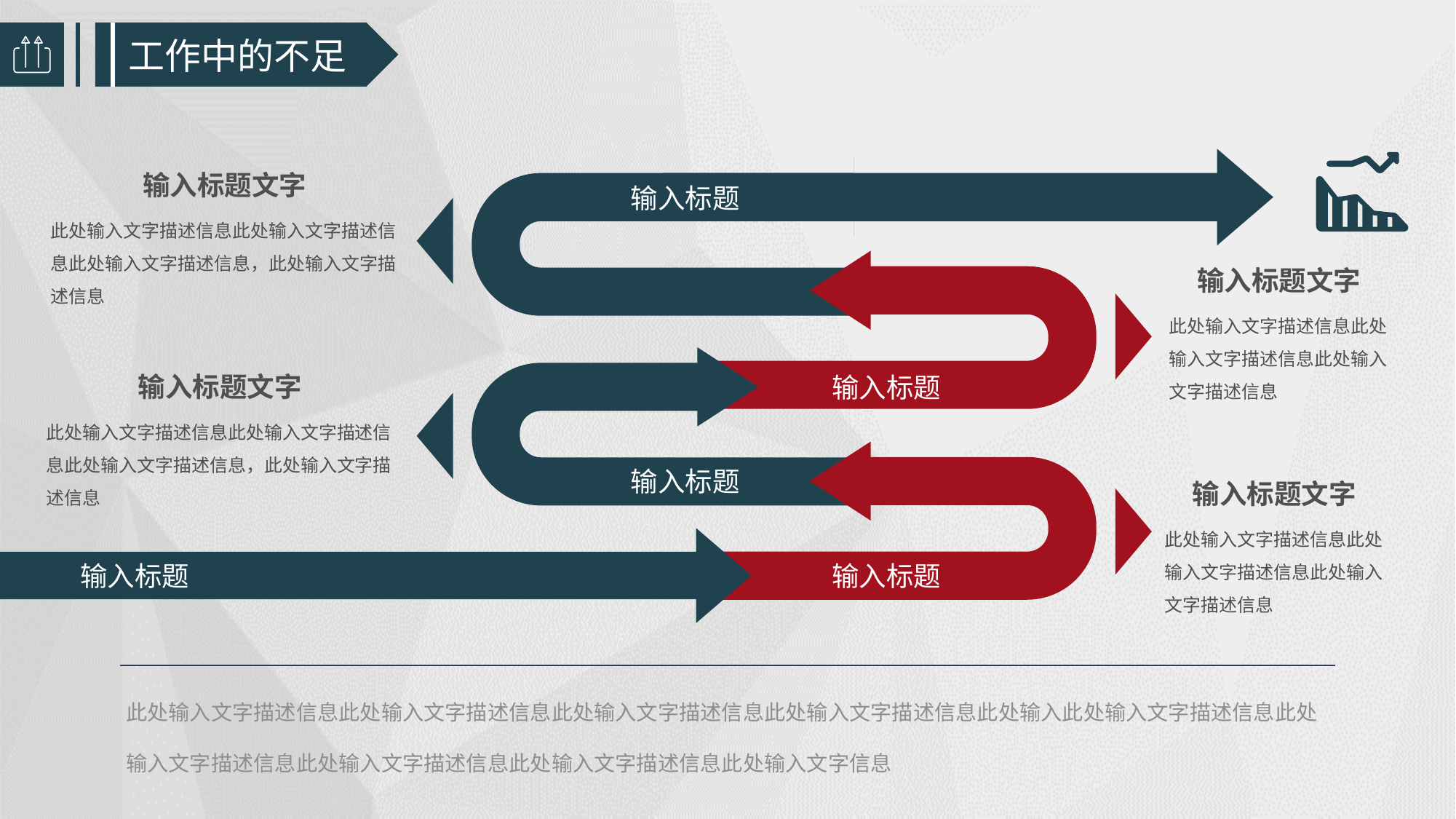

工作中的不足

输入标题

输入标题

输入标题

输入标题

输入标题
输入标题文字
此处输入文字描述信息此处输入文字描述信息此处输入文字描述信息，此处输入文字描述信息

输入标题文字
此处输入文字描述信息此处输入文字描述信息此处输入文字描述信息

输入标题文字
此处输入文字描述信息此处输入文字描述信息此处输入文字描述信息，此处输入文字描述信息

输入标题文字
此处输入文字描述信息此处输入文字描述信息此处输入文字描述信息

此处输入文字描述信息此处输入文字描述信息此处输入文字描述信息此处输入文字描述信息此处输入此处输入文字描述信息此处输入文字描述信息此处输入文字描述信息此处输入文字描述信息此处输入文字信息